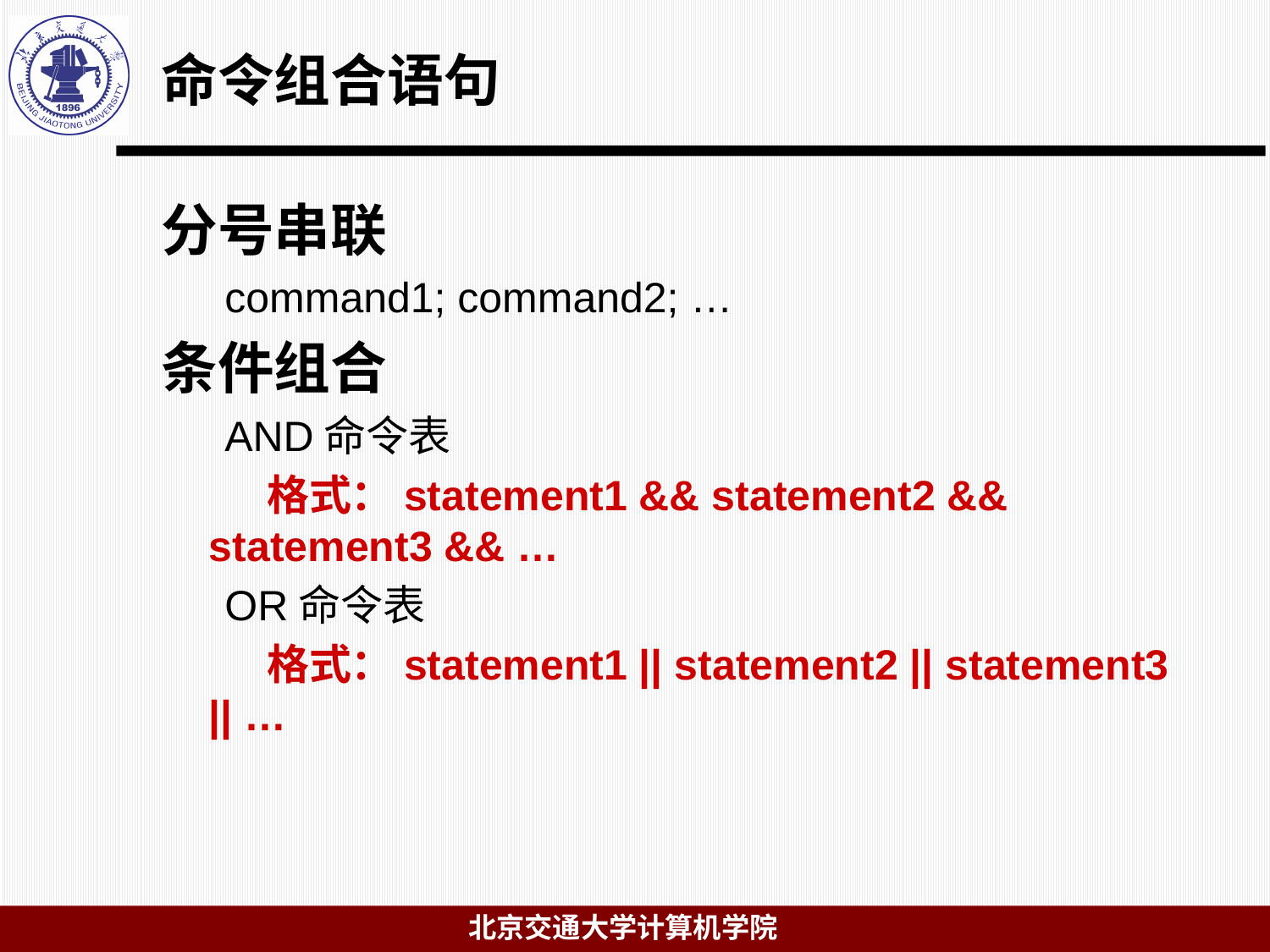

# 命令组合语句
分号串联
command1; command2; …
条件组合
AND命令表
	     格式：statement1 && statement2 && statement3 && …
OR命令表
	     格式：statement1 || statement2 || statement3 || …